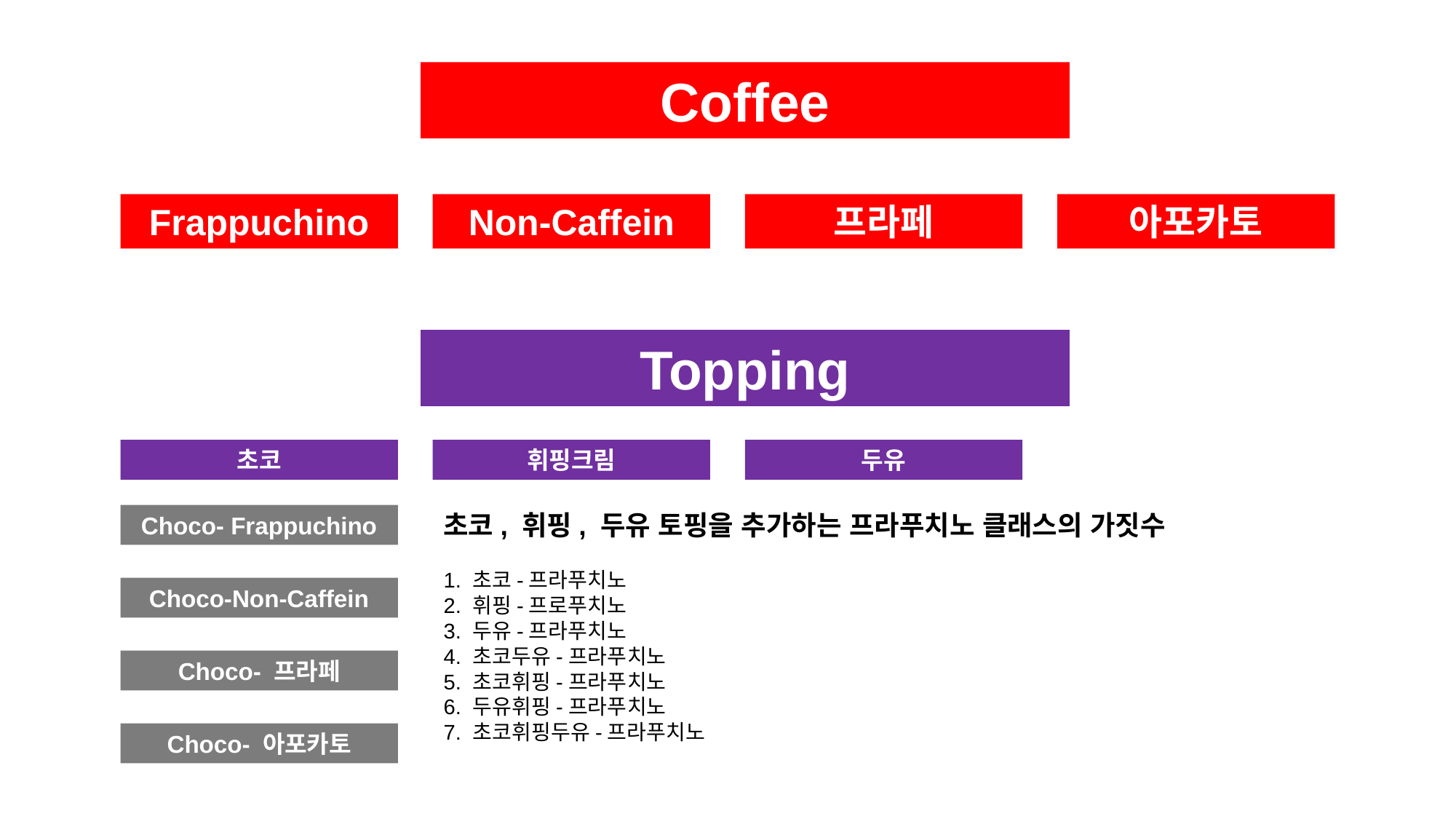

Coffee
아포카토
프라페
Non-Caffein
Frappuchino
Topping
초코
휘핑크림
두유
초코, 휘핑, 두유 토핑을 추가하는 프라푸치노 클래스의 가짓수

1. 초코-프라푸치노
2. 휘핑-프로푸치노
3. 두유-프라푸치노
4. 초코두유-프라푸치노
5. 초코휘핑-프라푸치노
6. 두유휘핑-프라푸치노
7. 초코휘핑두유-프라푸치노
Choco- Frappuchino
Choco-Non-Caffein
Choco- 프라페
Choco- 아포카토